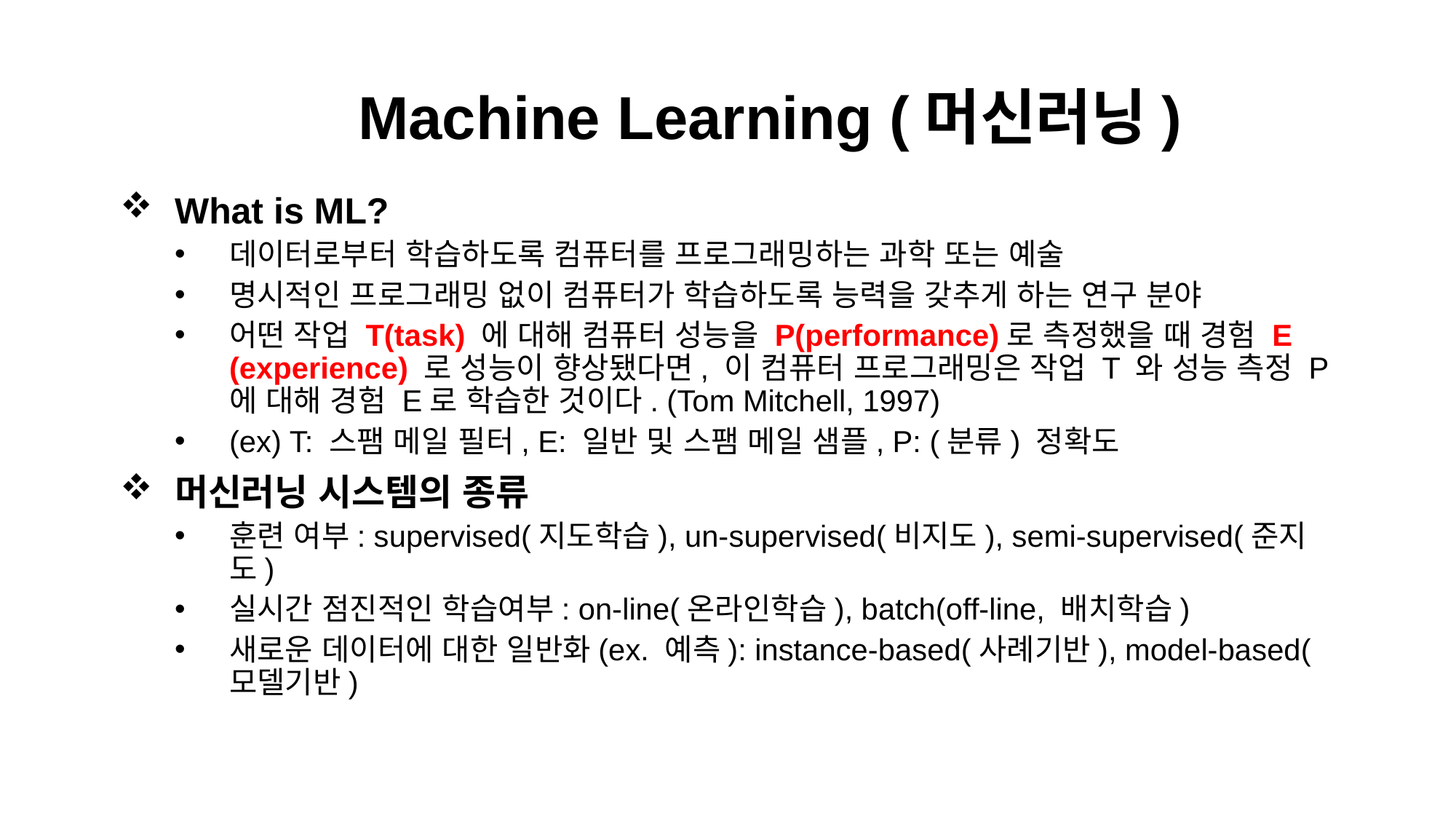

# Machine Learning (머신러닝)
What is ML?
데이터로부터 학습하도록 컴퓨터를 프로그래밍하는 과학 또는 예술
명시적인 프로그래밍 없이 컴퓨터가 학습하도록 능력을 갖추게 하는 연구 분야
어떤 작업 T(task) 에 대해 컴퓨터 성능을 P(performance)로 측정했을 때 경험 E (experience) 로 성능이 향상됐다면, 이 컴퓨터 프로그래밍은 작업 T 와 성능 측정 P 에 대해 경험 E로 학습한 것이다. (Tom Mitchell, 1997)
(ex) T: 스팸 메일 필터, E: 일반 및 스팸 메일 샘플, P: (분류) 정확도
머신러닝 시스템의 종류
훈련 여부: supervised(지도학습), un-supervised(비지도), semi-supervised(준지도)
실시간 점진적인 학습여부: on-line(온라인학습), batch(off-line, 배치학습)
새로운 데이터에 대한 일반화(ex. 예측): instance-based(사례기반), model-based(모델기반)